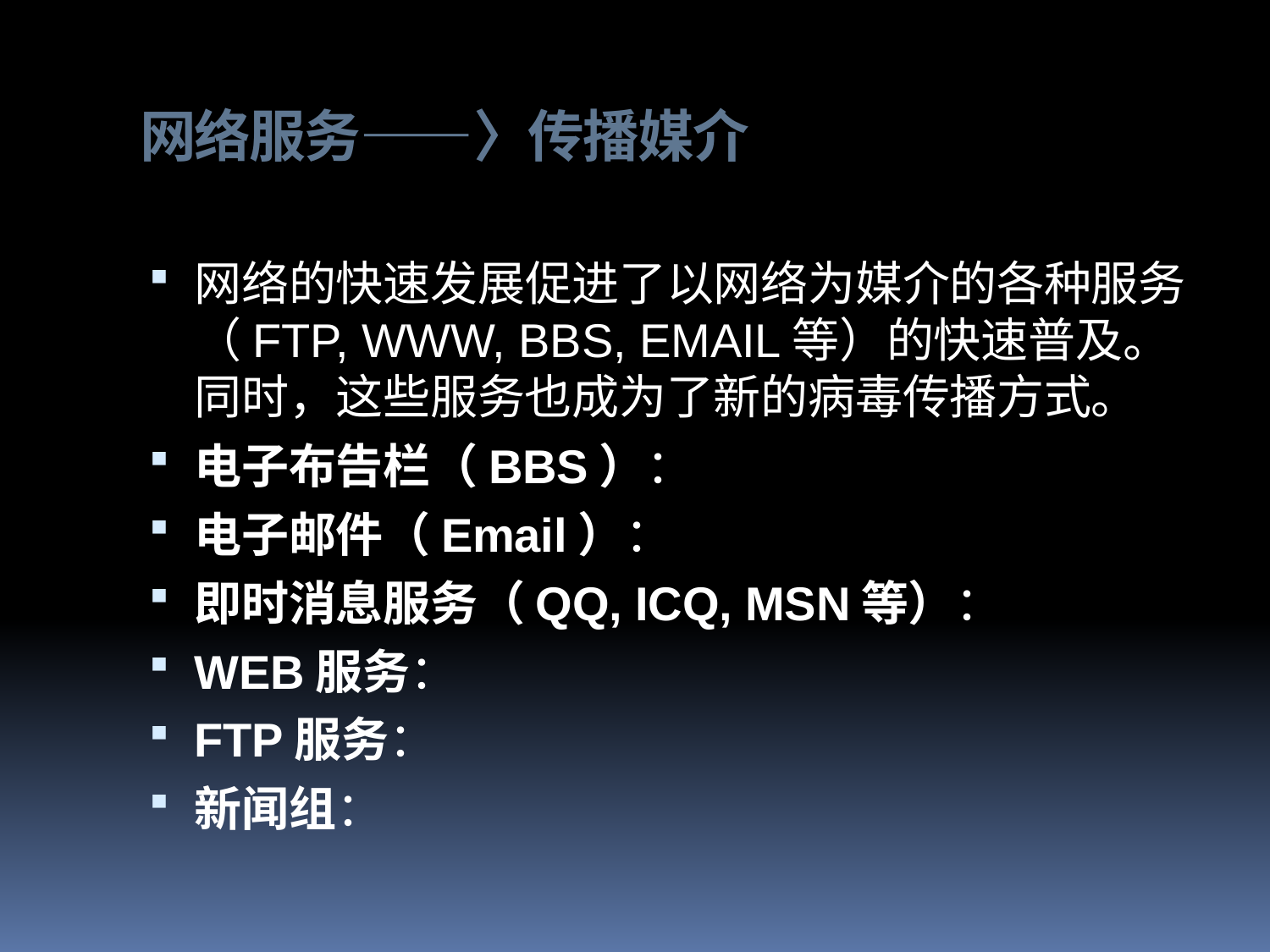

# 网络服务——〉传播媒介
网络的快速发展促进了以网络为媒介的各种服务（FTP, WWW, BBS, EMAIL等）的快速普及。同时，这些服务也成为了新的病毒传播方式。
电子布告栏（BBS）：
电子邮件（Email）：
即时消息服务（QQ, ICQ, MSN等）：
WEB服务：
FTP服务：
新闻组：